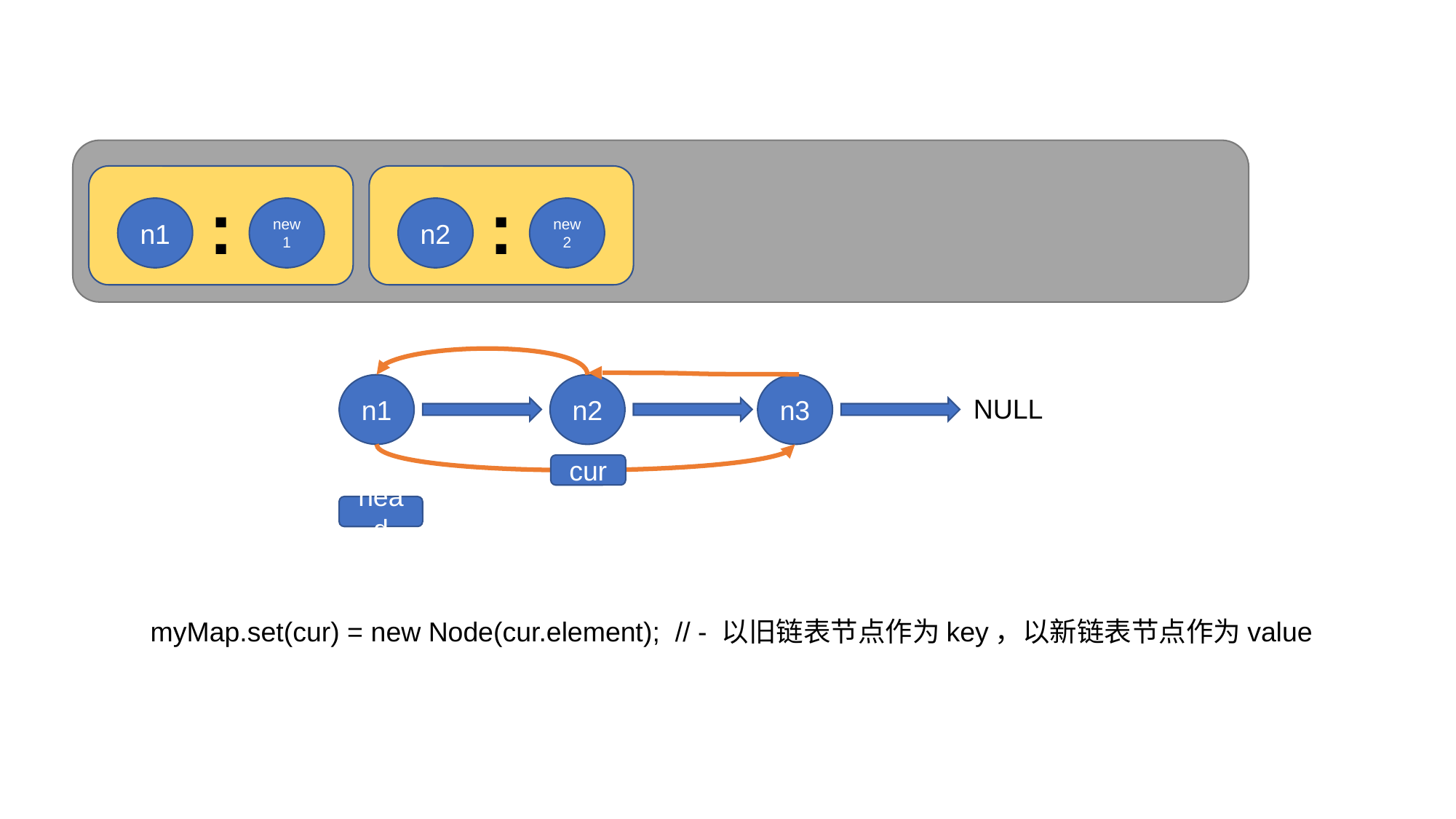

:
:
n1
new1
n2
new2
n1
n2
n3
NULL

cur
head
myMap.set(cur) = new Node(cur.element);  // - 以旧链表节点作为key，以新链表节点作为value